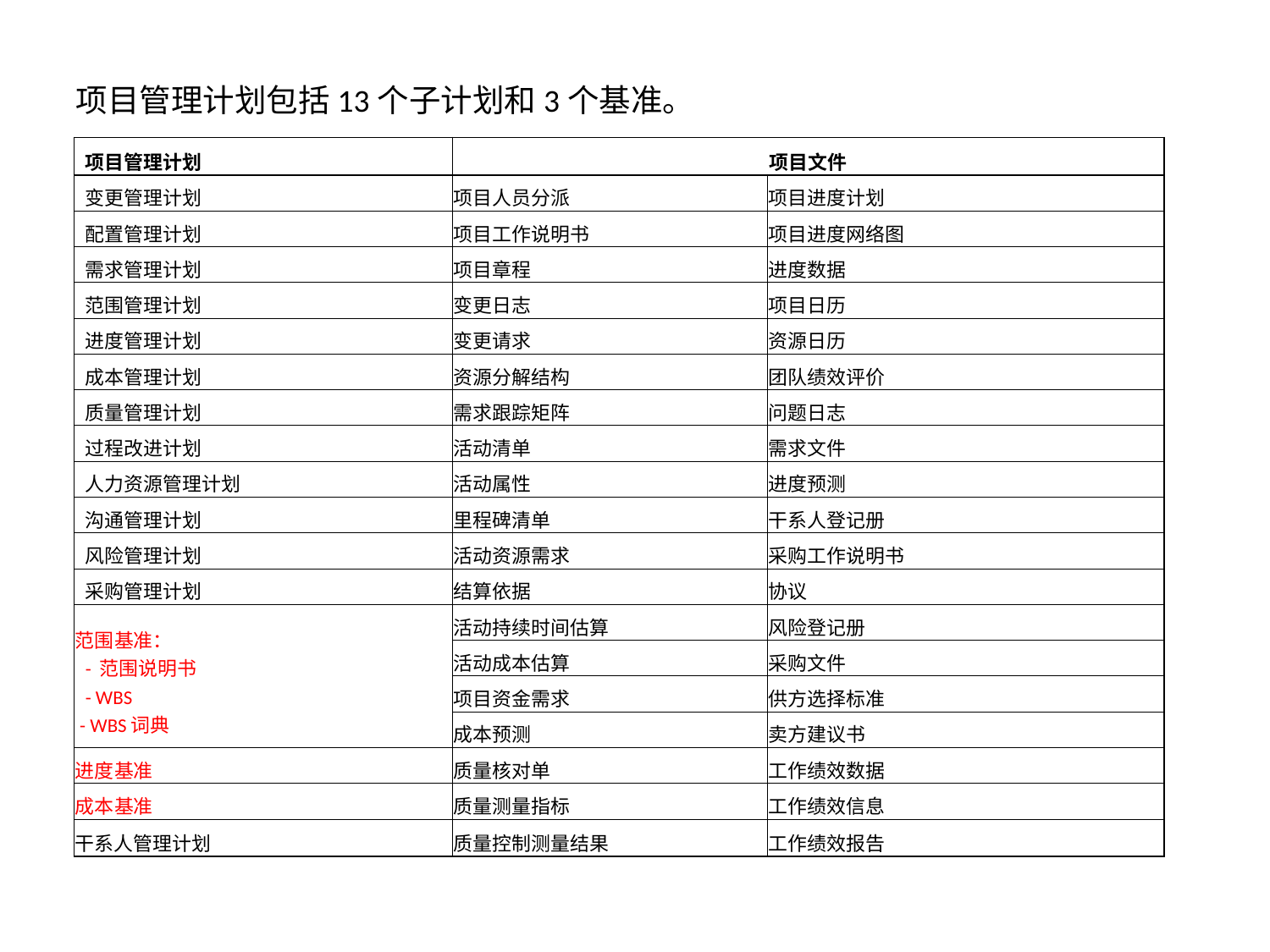

项目管理计划包括13个子计划和3个基准。
| 项目管理计划 | 项目文件 |  |
| --- | --- | --- |
| 变更管理计划 | 项目人员分派 | 项目进度计划 |
| 配置管理计划 | 项目工作说明书 | 项目进度网络图 |
| 需求管理计划 | 项目章程 | 进度数据 |
| 范围管理计划 | 变更日志 | 项目日历 |
| 进度管理计划 | 变更请求 | 资源日历 |
| 成本管理计划 | 资源分解结构 | 团队绩效评价 |
| 质量管理计划 | 需求跟踪矩阵 | 问题日志 |
| 过程改进计划 | 活动清单 | 需求文件 |
| 人力资源管理计划 | 活动属性 | 进度预测 |
| 沟通管理计划 | 里程碑清单 | 干系人登记册 |
| 风险管理计划 | 活动资源需求 | 采购工作说明书 |
| 采购管理计划 | 结算依据 | 协议 |
| 范围基准： - 范围说明书 - WBS - WBS词典 | 活动持续时间估算 | 风险登记册 |
|  | 活动成本估算 | 采购文件 |
|  | 项目资金需求 | 供方选择标准 |
|  | 成本预测 | 卖方建议书 |
| 进度基准 | 质量核对单 | 工作绩效数据 |
| 成本基准 | 质量测量指标 | 工作绩效信息 |
| 干系人管理计划 | 质量控制测量结果 | 工作绩效报告 |